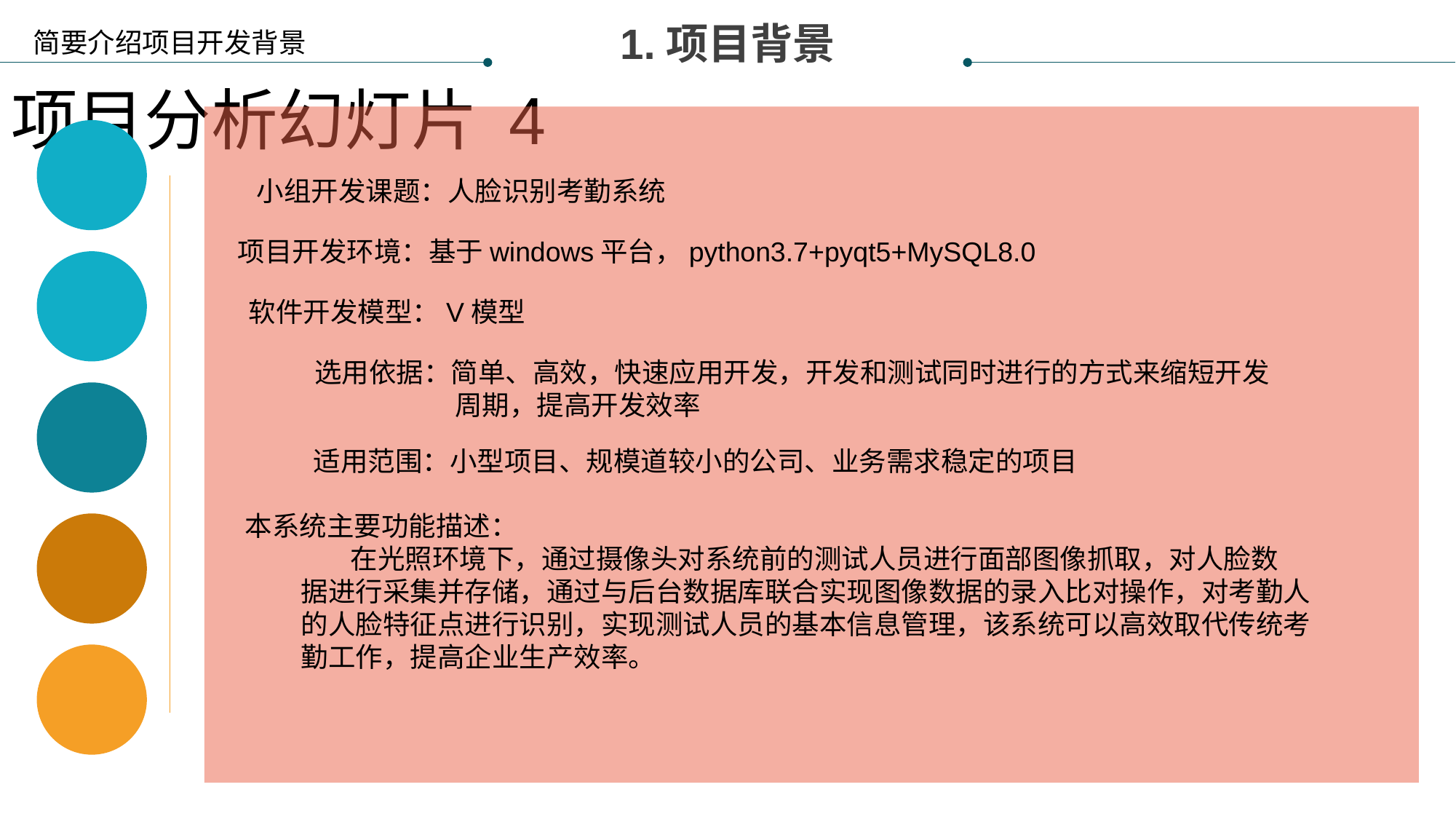

简要介绍项目开发背景
1.项目背景
项目分析幻灯片 4

小组开发课题：人脸识别考勤系统
项目开发环境：基于windows平台，python3.7+pyqt5+MySQL8.0

软件开发模型：V模型
选用依据：简单、高效，快速应用开发，开发和测试同时进行的方式来缩短开发
	    周期，提高开发效率

适用范围：小型项目、规模道较小的公司、业务需求稳定的项目
本系统主要功能描述：
                在光照环境下，通过摄像头对系统前的测试人员进行面部图像抓取，对人脸数
        据进行采集并存储，通过与后台数据库联合实现图像数据的录入比对操作，对考勤人
        的人脸特征点进行识别，实现测试人员的基本信息管理，该系统可以高效取代传统考
        勤工作，提高企业生产效率。